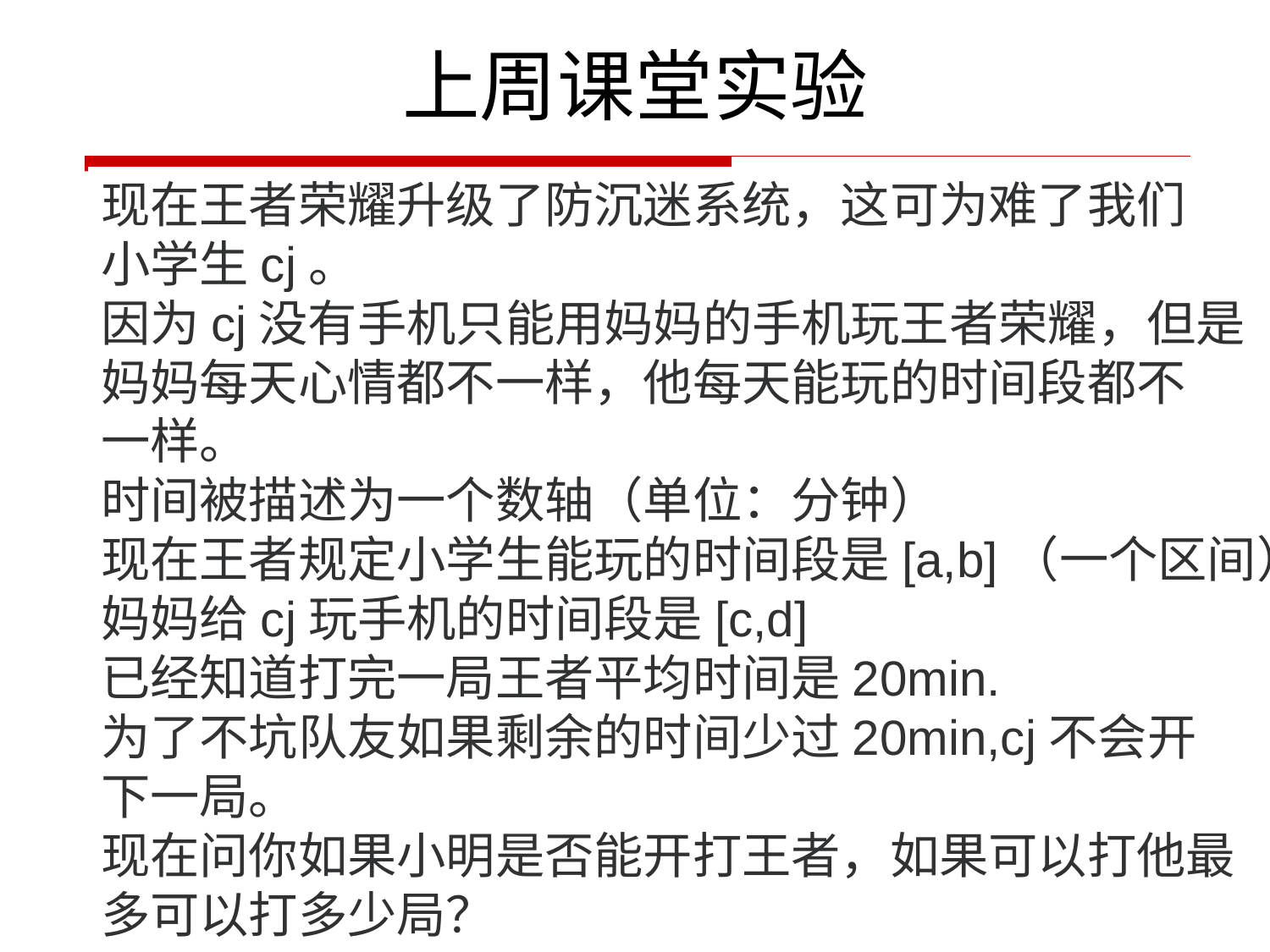

# 上周课堂实验
练习
现在王者荣耀升级了防沉迷系统，这可为难了我们
小学生cj。
因为cj没有手机只能用妈妈的手机玩王者荣耀，但是
妈妈每天心情都不一样，他每天能玩的时间段都不
一样。
时间被描述为一个数轴（单位：分钟）
现在王者规定小学生能玩的时间段是[a,b]（一个区间）
妈妈给cj玩手机的时间段是[c,d]
已经知道打完一局王者平均时间是20min.
为了不坑队友如果剩余的时间少过20min,cj不会开
下一局。
现在问你如果小明是否能开打王者，如果可以打他最
多可以打多少局？